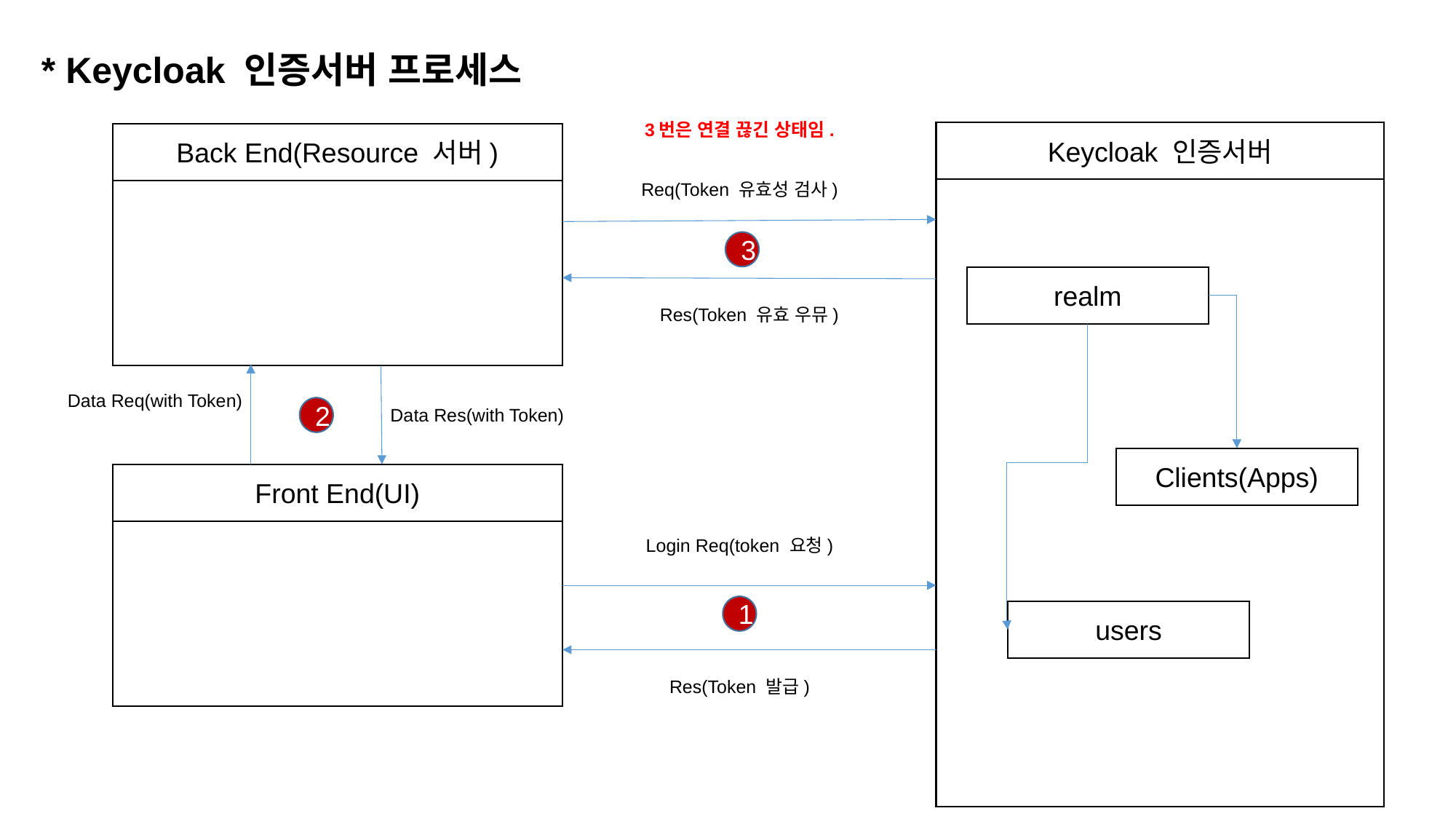

# * Keycloak 인증서버 프로세스
3번은 연결 끊긴 상태임.

Keycloak 인증서버
Back End(Resource 서버)

Req(Token 유효성 검사)
3
realm
Res(Token 유효 우뮤)
Data Req(with Token)
Data Res(with Token)
2
Clients(Apps)

Front End(UI)
Login Req(token 요청)
1
users
Res(Token 발급)